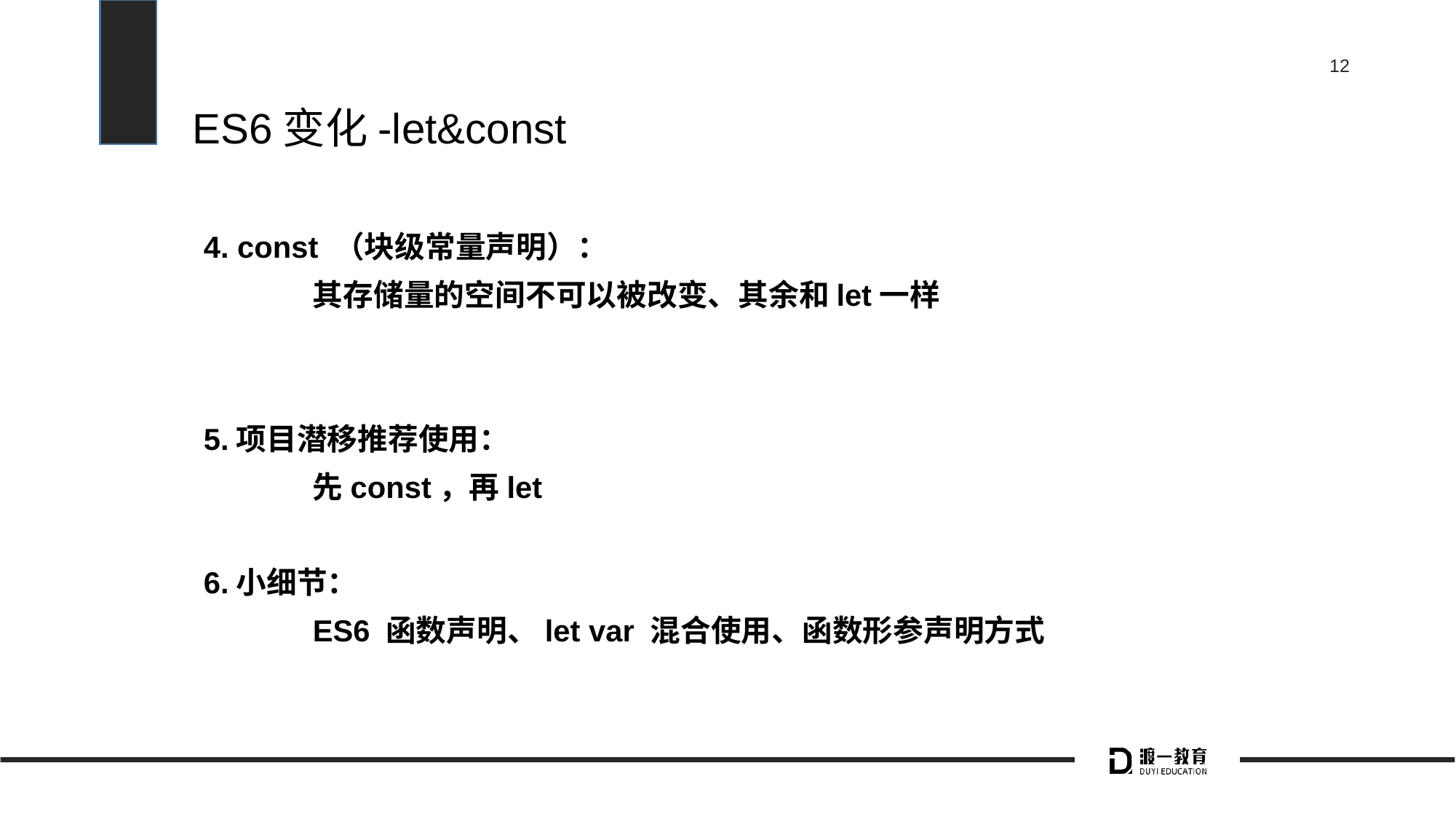

# ES6变化-let&const
4. const （块级常量声明）：
	其存储量的空间不可以被改变、其余和let一样

5.项目潜移推荐使用：
	先const，再let

6.小细节：
	ES6 函数声明、let var 混合使用、函数形参声明方式